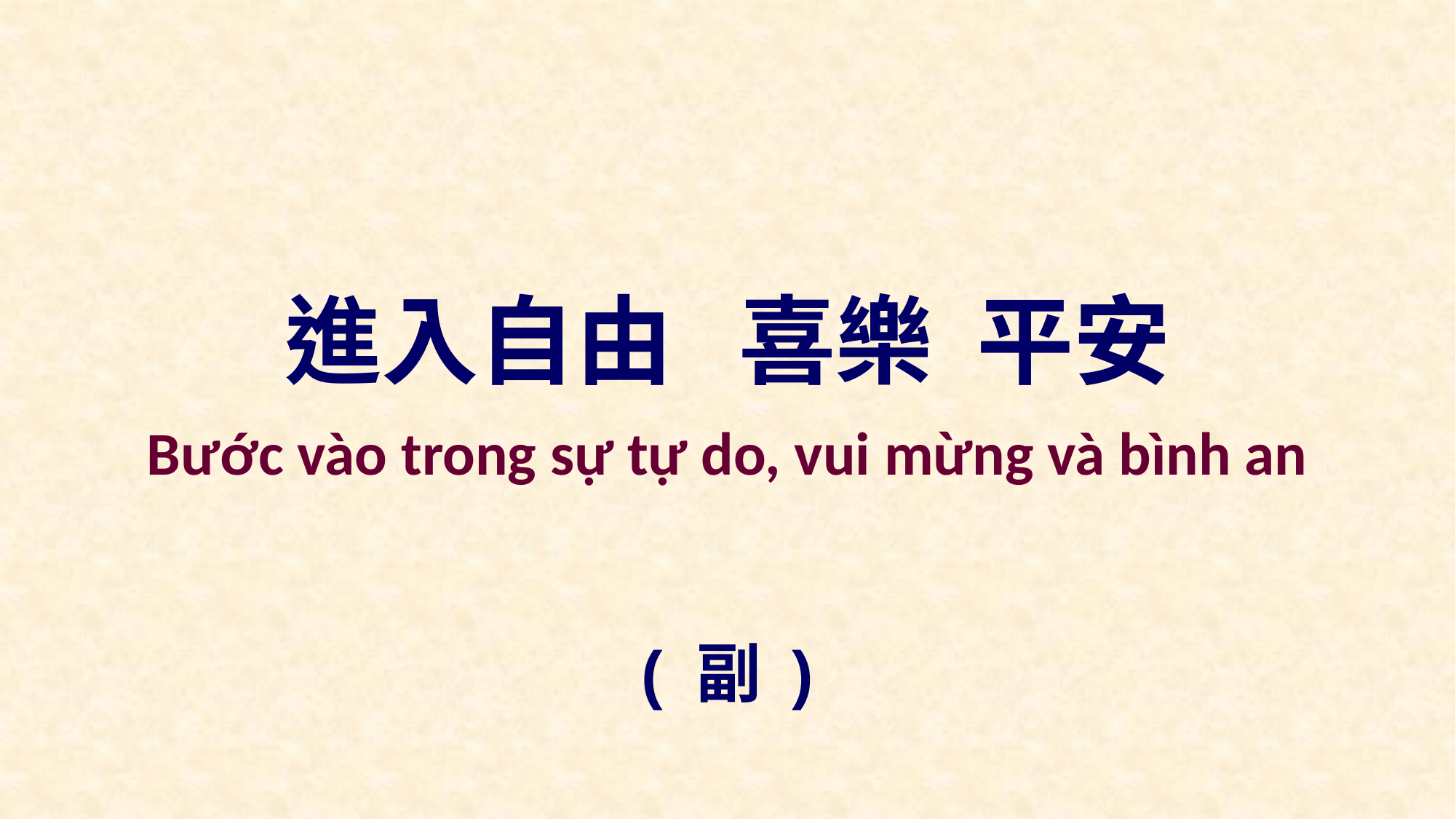

進入自由   喜樂  平安
Bước vào trong sự tự do, vui mừng và bình an
( 副 )